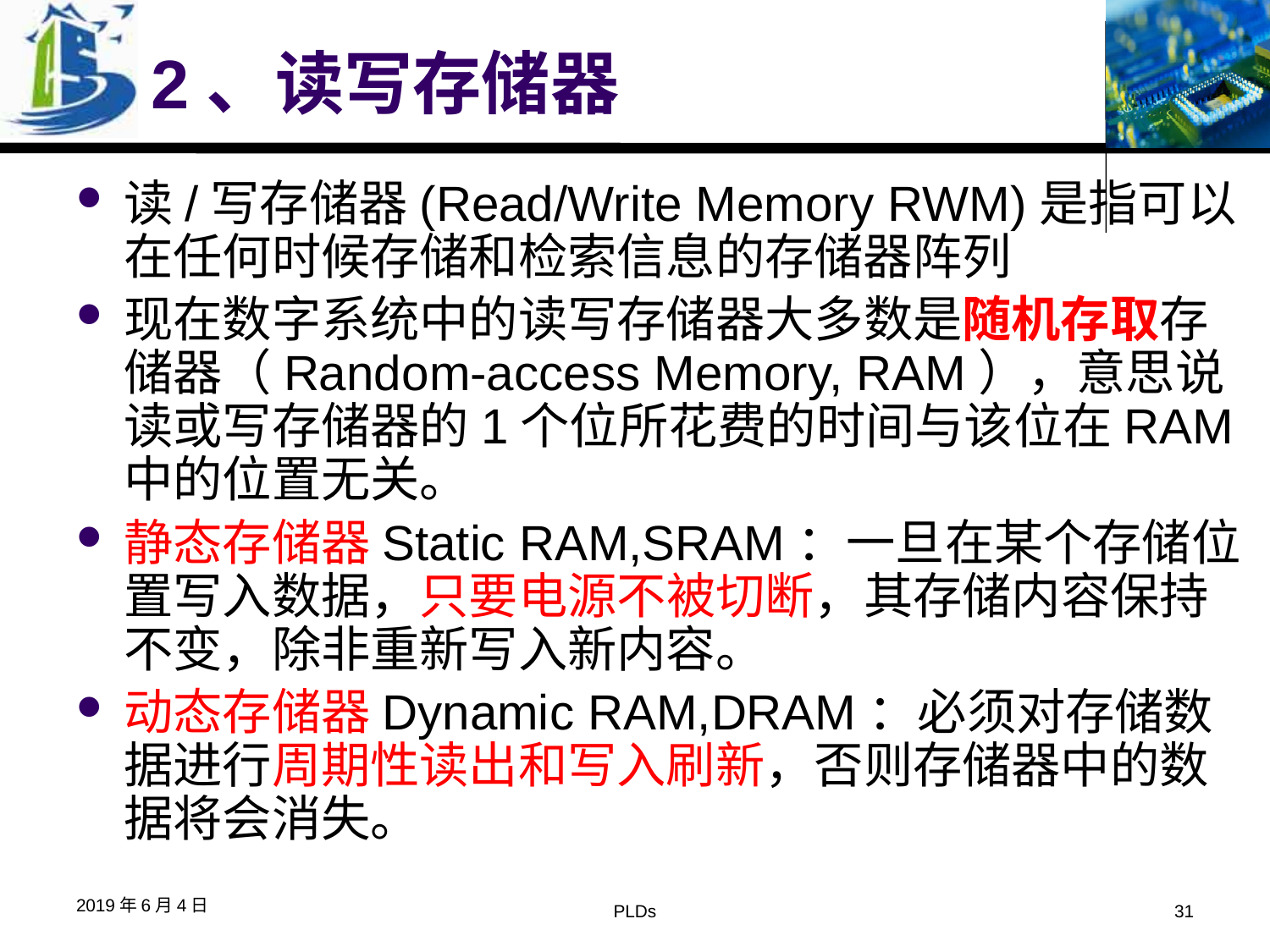

# 2、读写存储器
读/写存储器(Read/Write Memory RWM)是指可以在任何时候存储和检索信息的存储器阵列
现在数字系统中的读写存储器大多数是随机存取存储器（Random-access Memory, RAM），意思说读或写存储器的1个位所花费的时间与该位在RAM中的位置无关。
静态存储器Static RAM,SRAM：一旦在某个存储位置写入数据，只要电源不被切断，其存储内容保持不变，除非重新写入新内容。
动态存储器Dynamic RAM,DRAM：必须对存储数据进行周期性读出和写入刷新，否则存储器中的数据将会消失。
2019年6月4日
PLDs
31